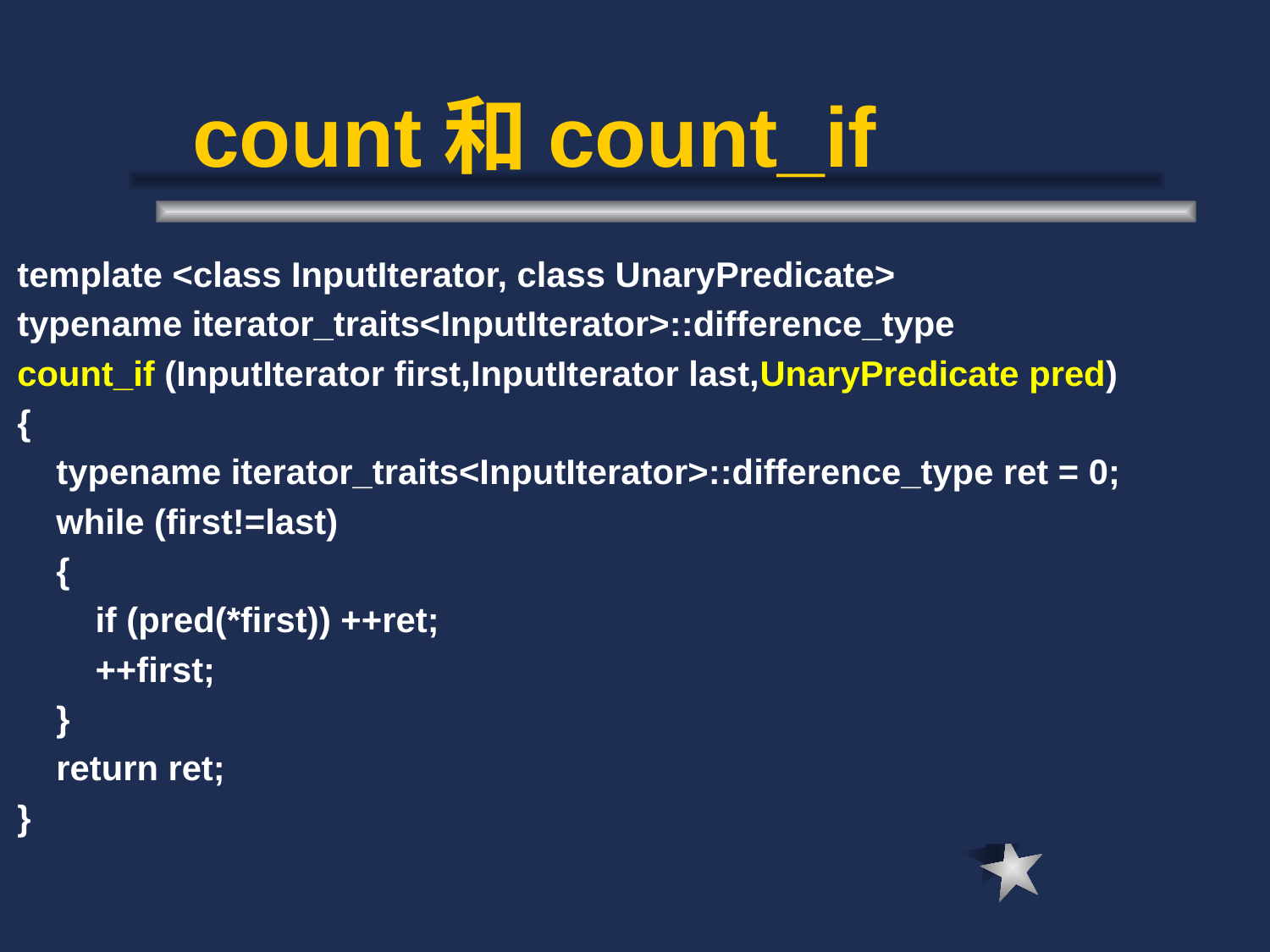

# count和count_if
template <class InputIterator, class UnaryPredicate>
typename iterator_traits<InputIterator>::difference_type
count_if (InputIterator first,InputIterator last,UnaryPredicate pred)
{
    typename iterator_traits<InputIterator>::difference_type ret = 0;
    while (first!=last)
    {
        if (pred(*first)) ++ret;
        ++first;
    }
    return ret;
}
54